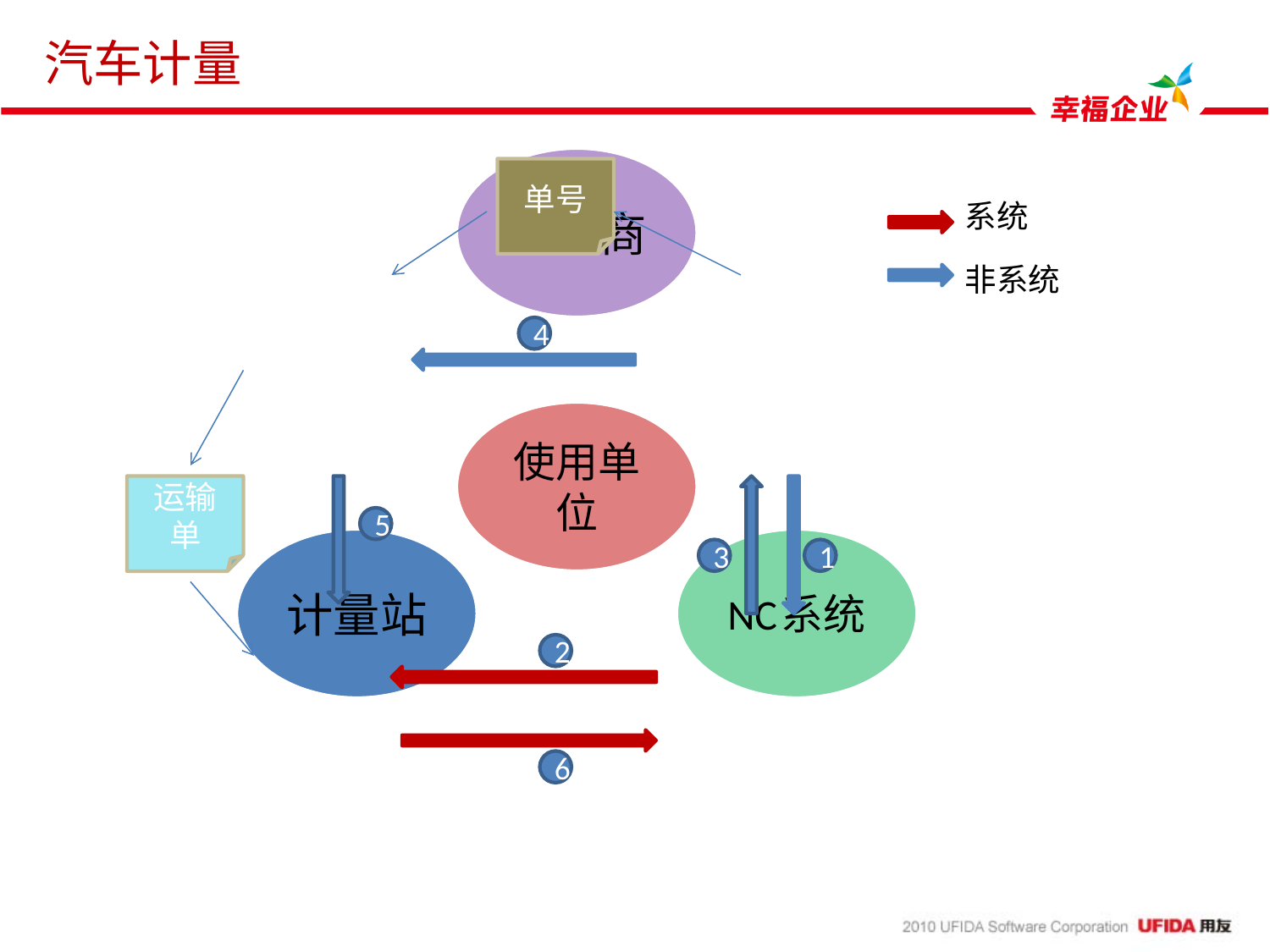

汽车计量
#
使用单位
承运商
NC系统
计量站
单号
系统

非系统

4

运输单

5
3
1
2

6